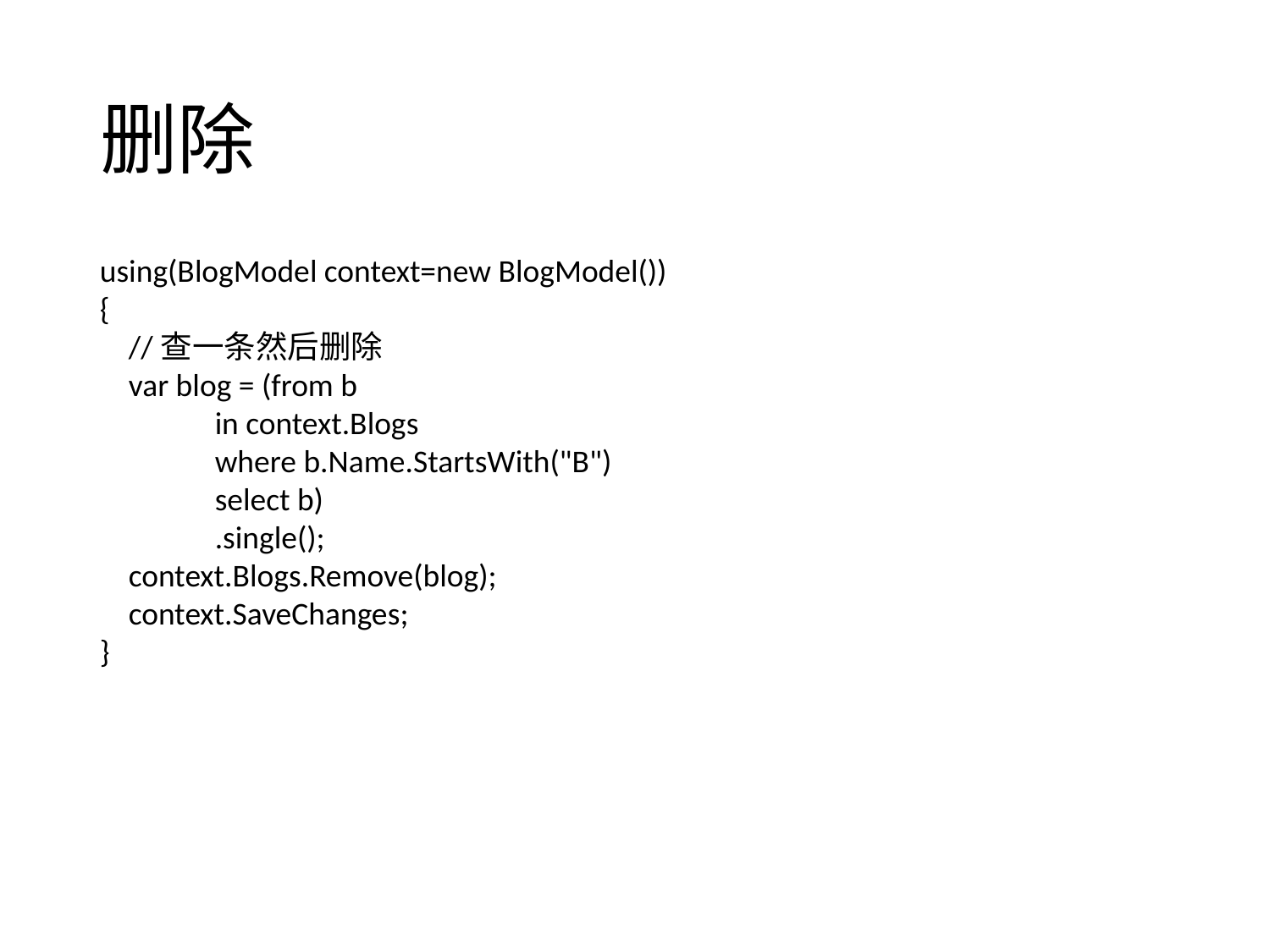

# 删除
using(BlogModel context=new BlogModel())
{
    //查一条然后删除
    var blog = (from b
                in context.Blogs
                where b.Name.StartsWith("B")
                select b)
                .single();
    context.Blogs.Remove(blog);
    context.SaveChanges;
}